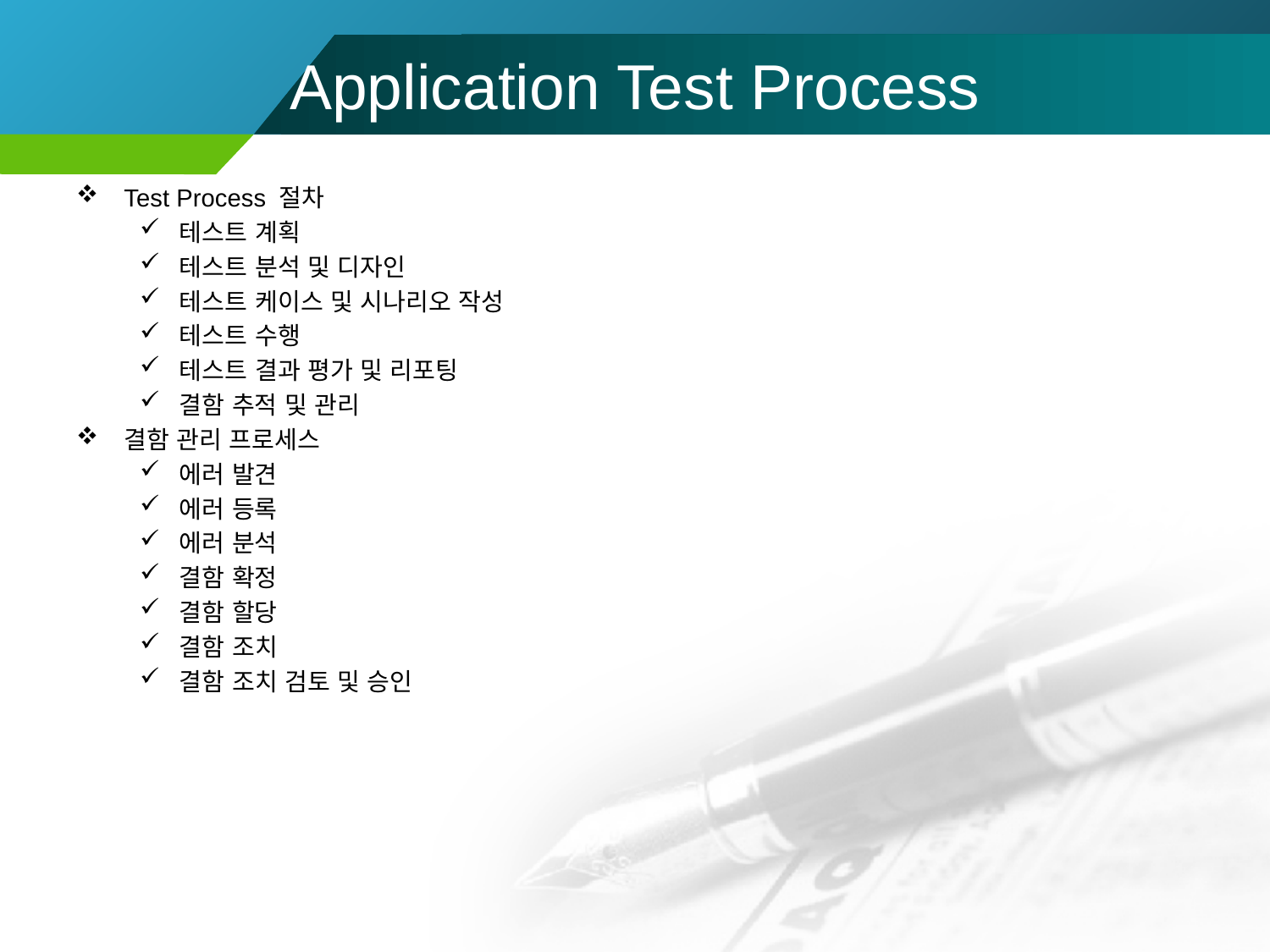

# Application Test Process
Test Process 절차
테스트 계획
테스트 분석 및 디자인
테스트 케이스 및 시나리오 작성
테스트 수행
테스트 결과 평가 및 리포팅
결함 추적 및 관리
결함 관리 프로세스
에러 발견
에러 등록
에러 분석
결함 확정
결함 할당
결함 조치
결함 조치 검토 및 승인